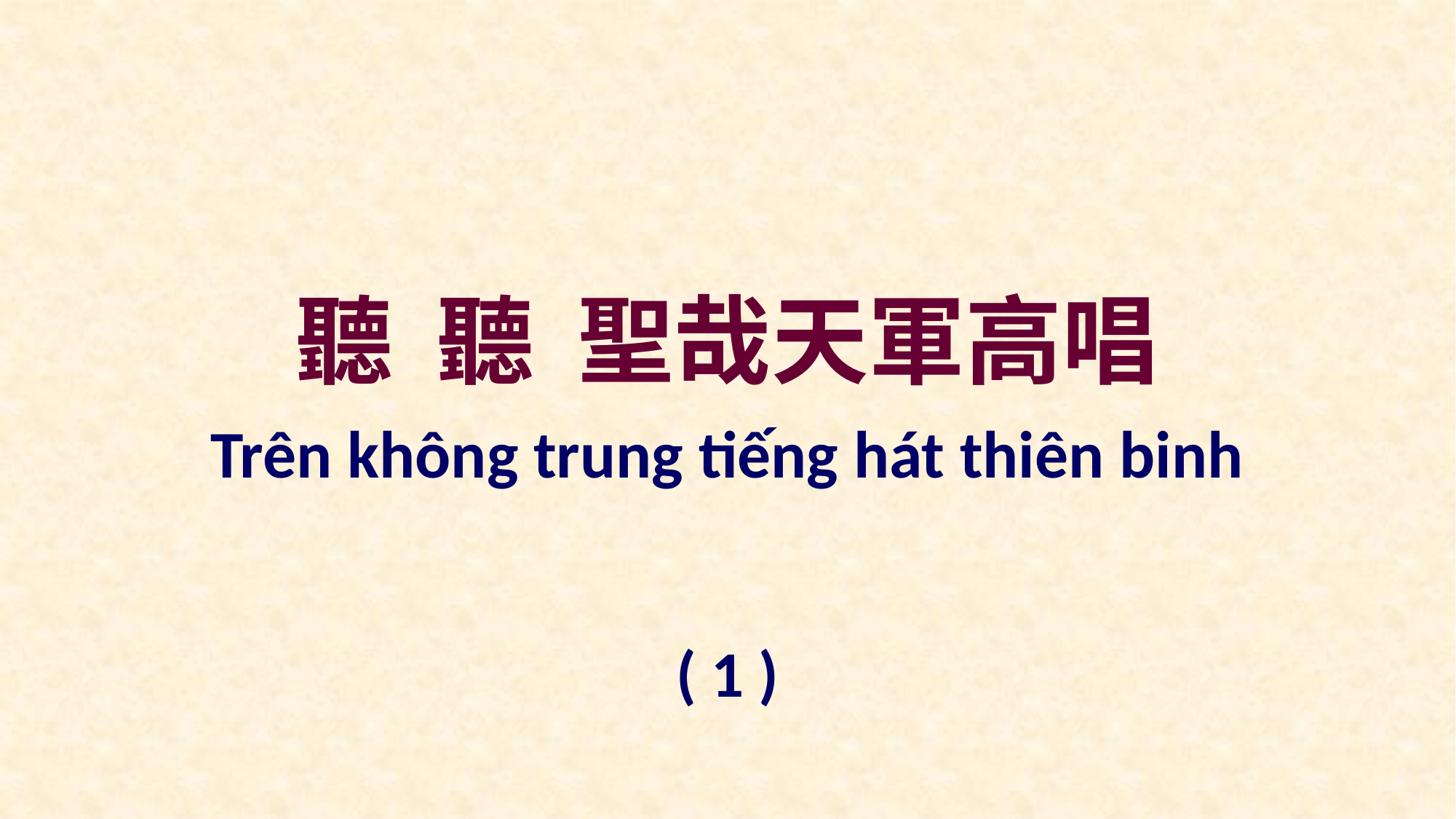

聽  聽  聖哉天軍高唱
Trên không trung tiếng hát thiên binh
( 1 )